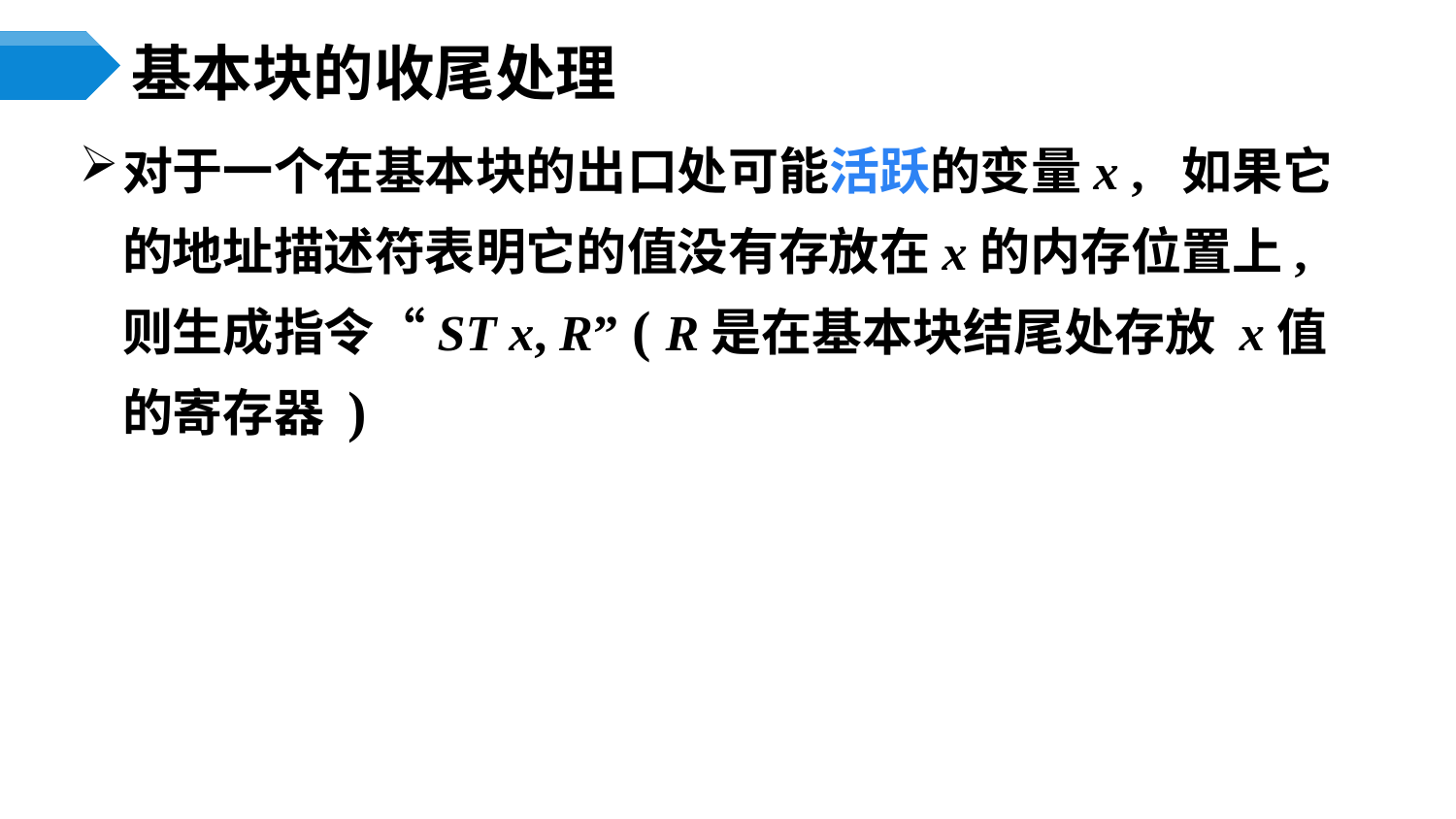

# 基本块的收尾处理
对于一个在基本块的出口处可能活跃的变量x ,  如果它的地址描述符表明它的值没有存放在x的内存位置上,  则生成指令“ST x, R” ( R是在基本块结尾处存放 x值的寄存器 )